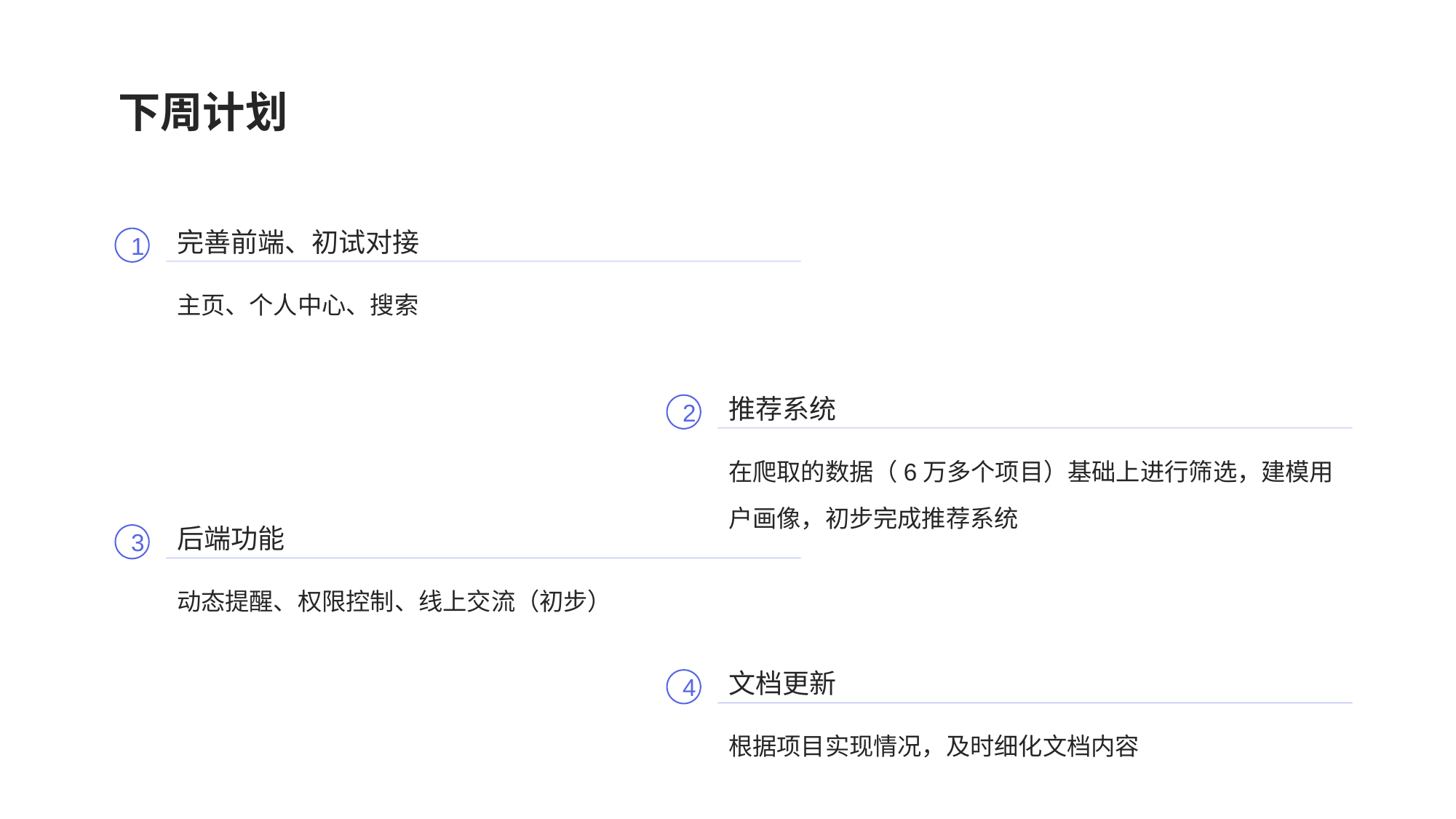

下周计划
完善前端、初试对接
1
主页、个人中心、搜索
推荐系统
2
在爬取的数据（6万多个项目）基础上进行筛选，建模用户画像，初步完成推荐系统
后端功能
3
动态提醒、权限控制、线上交流（初步）
文档更新
4
根据项目实现情况，及时细化文档内容